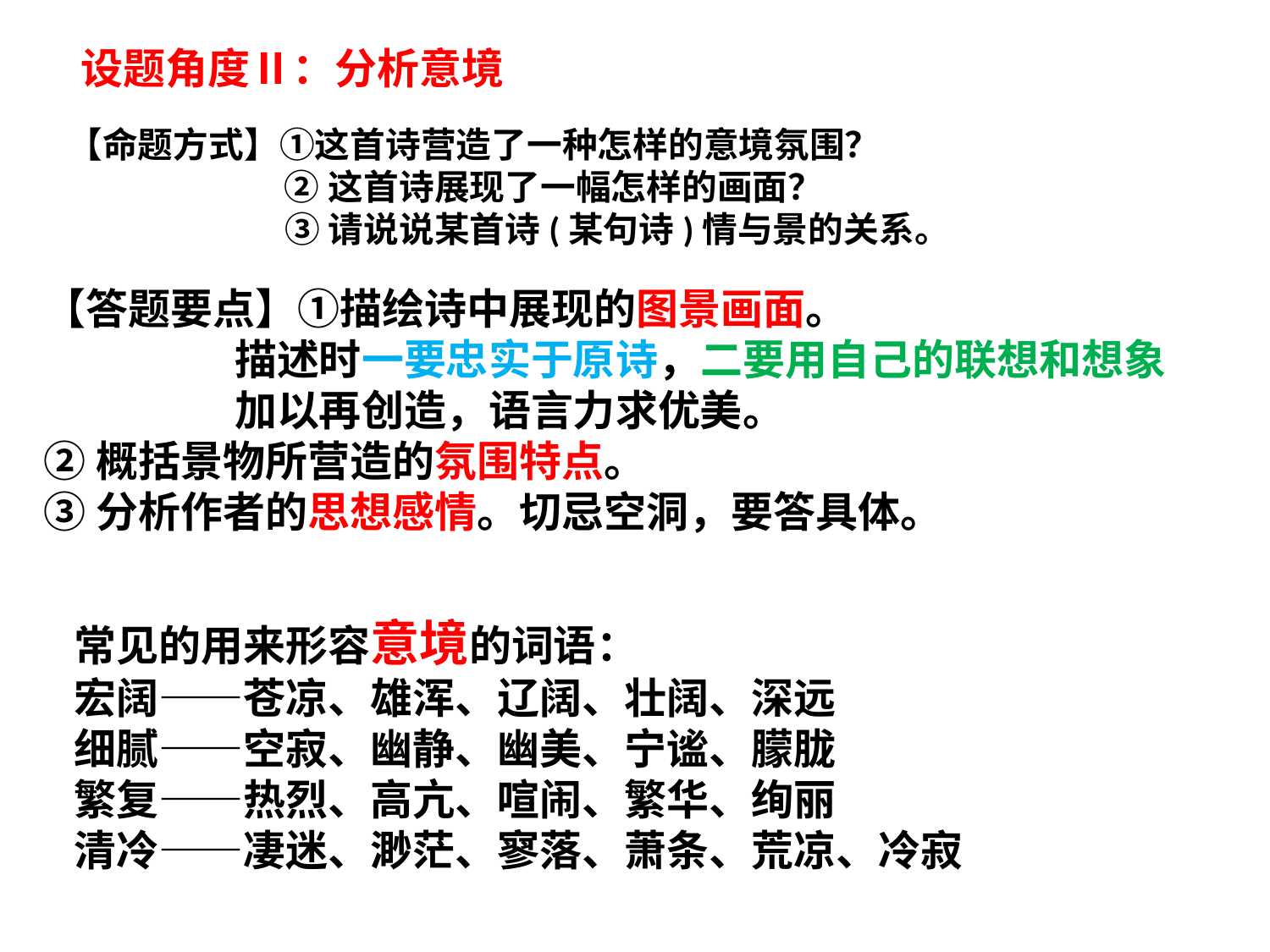

设题角度Ⅱ：分析意境
【命题方式】①这首诗营造了一种怎样的意境氛围？
                           ②这首诗展现了一幅怎样的画面？
                           ③请说说某首诗(某句诗)情与景的关系。
【答题要点】①描绘诗中展现的图景画面。
                   描述时一要忠实于原诗，二要用自己的联想和想象
                   加以再创造，语言力求优美。
②概括景物所营造的氛围特点。
③分析作者的思想感情。切忌空洞，要答具体。
常见的用来形容意境的词语：
宏阔——苍凉、雄浑、辽阔、壮阔、深远
细腻——空寂、幽静、幽美、宁谧、朦胧
繁复——热烈、高亢、喧闹、繁华、绚丽
清冷——凄迷、渺茫、寥落、萧条、荒凉、冷寂